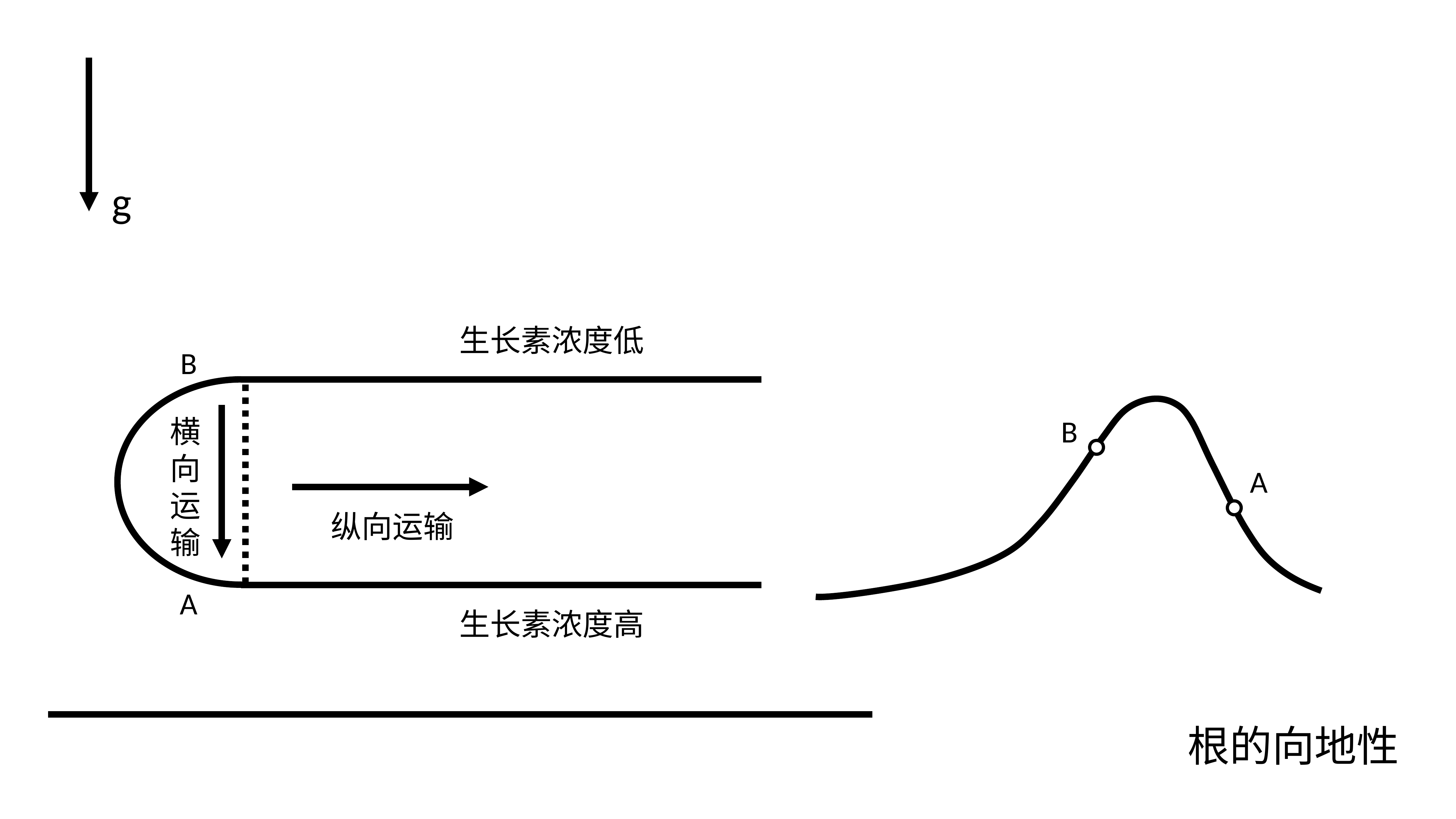

g
生长素浓度高
A

横向运输
纵向运输
B
生长素浓度低

B

A

根的向地性